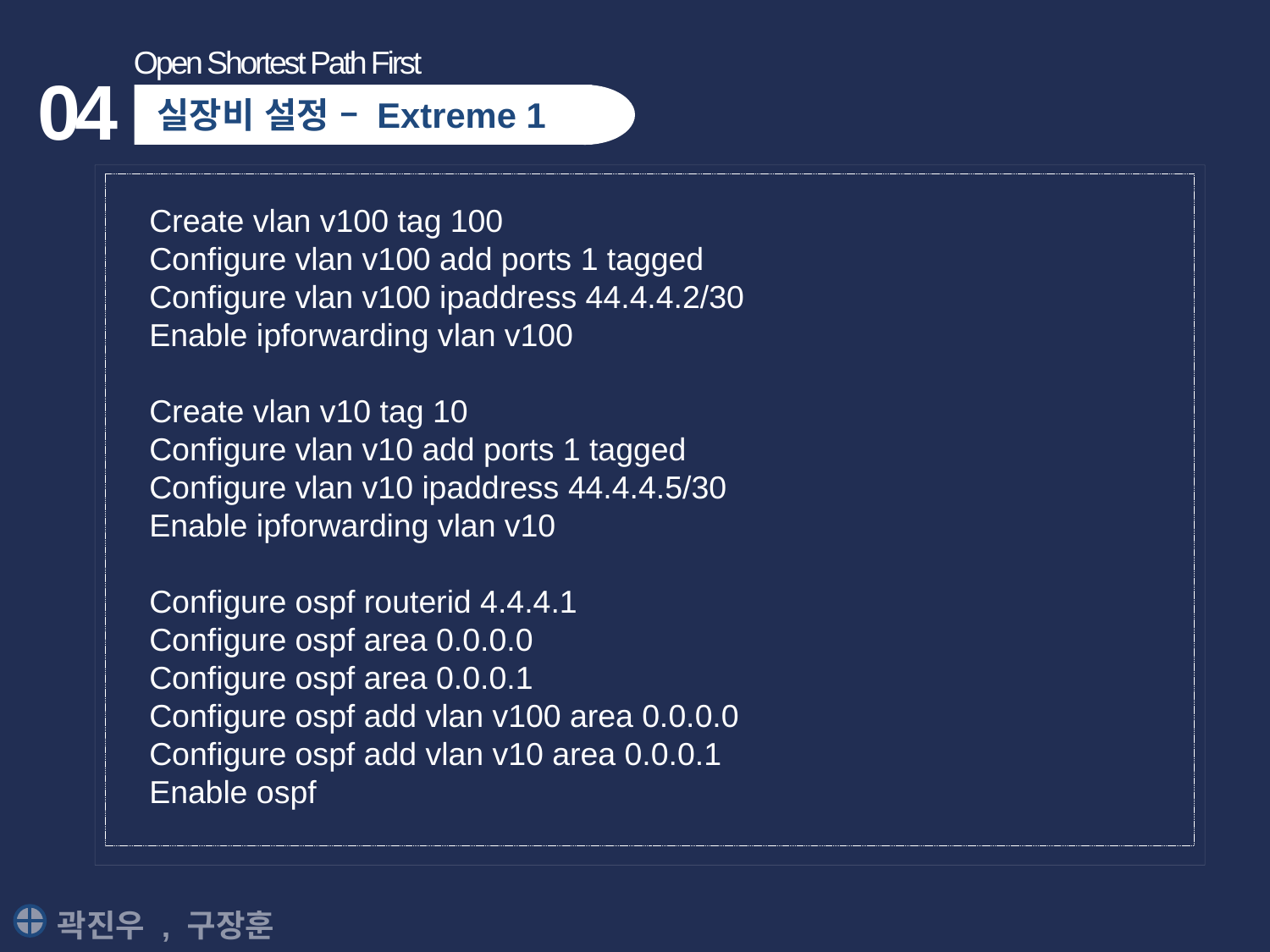

Open Shortest Path First
04

실장비 설정 – Extreme 1

Create vlan v100 tag 100
Configure vlan v100 add ports 1 tagged
Configure vlan v100 ipaddress 44.4.4.2/30
Enable ipforwarding vlan v100

Create vlan v10 tag 10
Configure vlan v10 add ports 1 tagged
Configure vlan v10 ipaddress 44.4.4.5/30
Enable ipforwarding vlan v10

Configure ospf routerid 4.4.4.1
Configure ospf area 0.0.0.0
Configure ospf area 0.0.0.1
Configure ospf add vlan v100 area 0.0.0.0
Configure ospf add vlan v10 area 0.0.0.1
Enable ospf
곽진우 , 구장훈